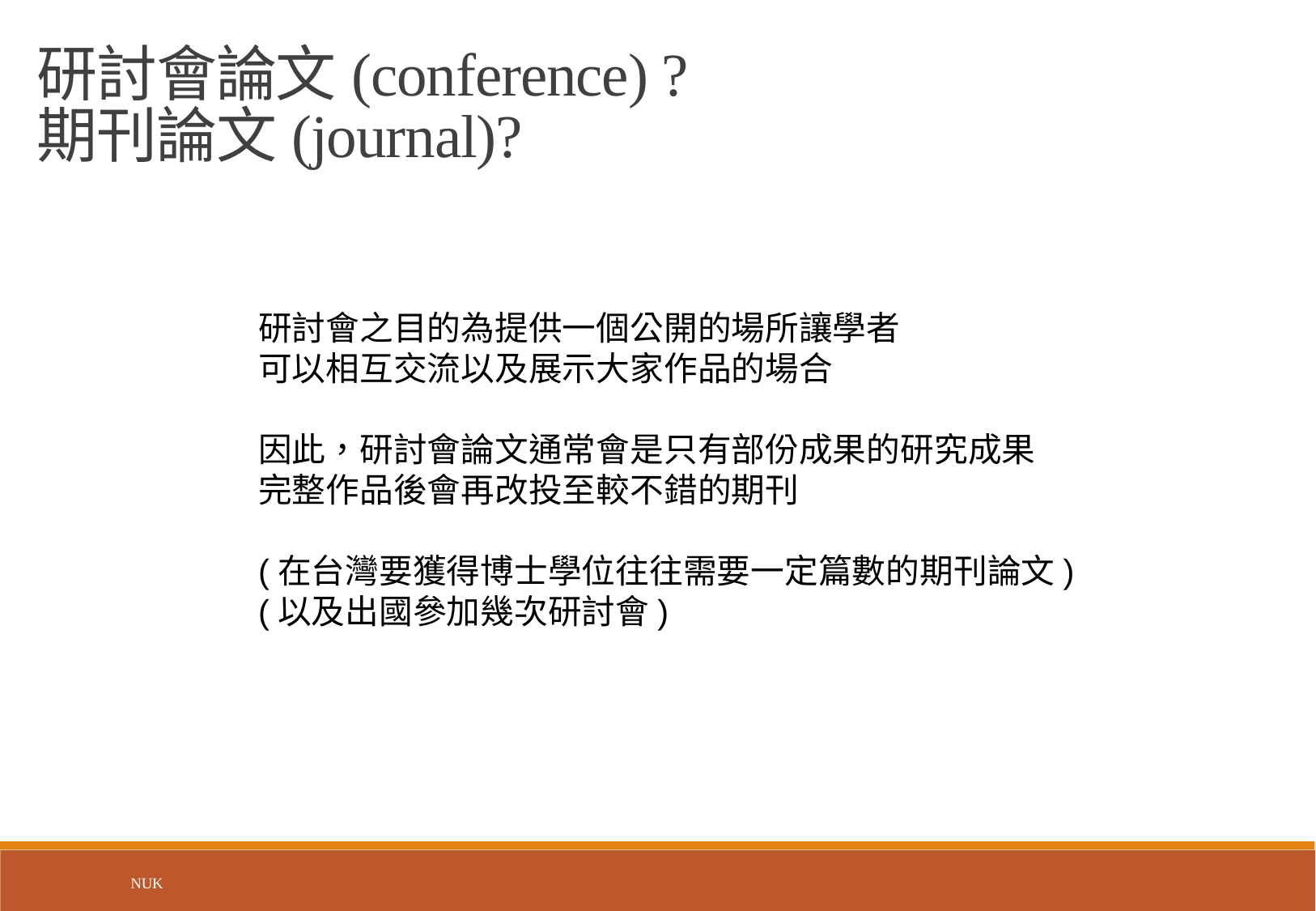

研討會論文(conference) ?
期刊論文(journal)?
研討會之目的為提供一個公開的場所讓學者
可以相互交流以及展示大家作品的場合

因此，研討會論文通常會是只有部份成果的研究成果
完整作品後會再改投至較不錯的期刊

(在台灣要獲得博士學位往往需要一定篇數的期刊論文)
(以及出國參加幾次研討會)
NUK